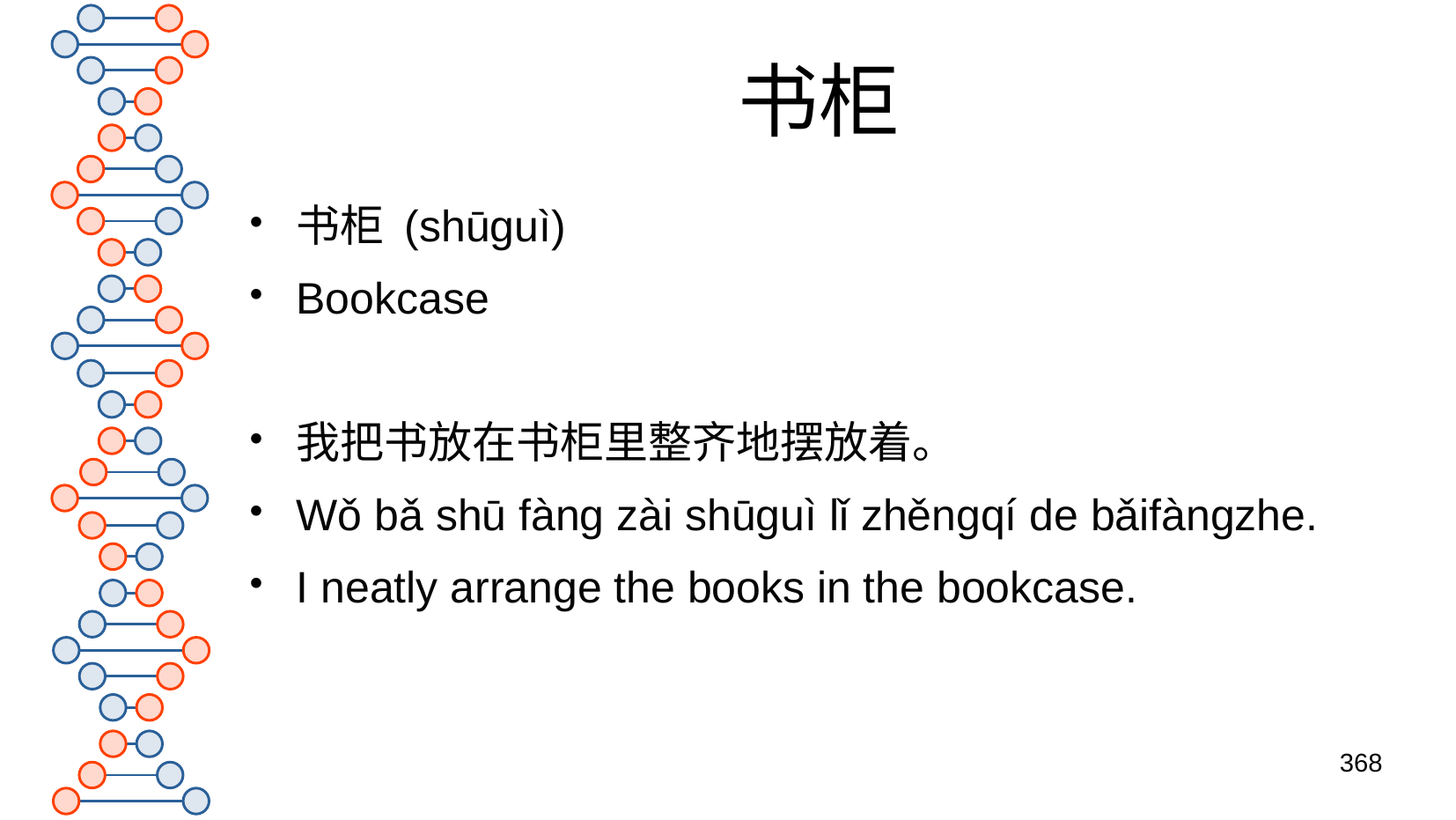

# 书柜
书柜 (shūguì)
Bookcase

我把书放在书柜里整齐地摆放着。
Wǒ bǎ shū fàng zài shūguì lǐ zhěngqí de bǎifàngzhe.
I neatly arrange the books in the bookcase.

368